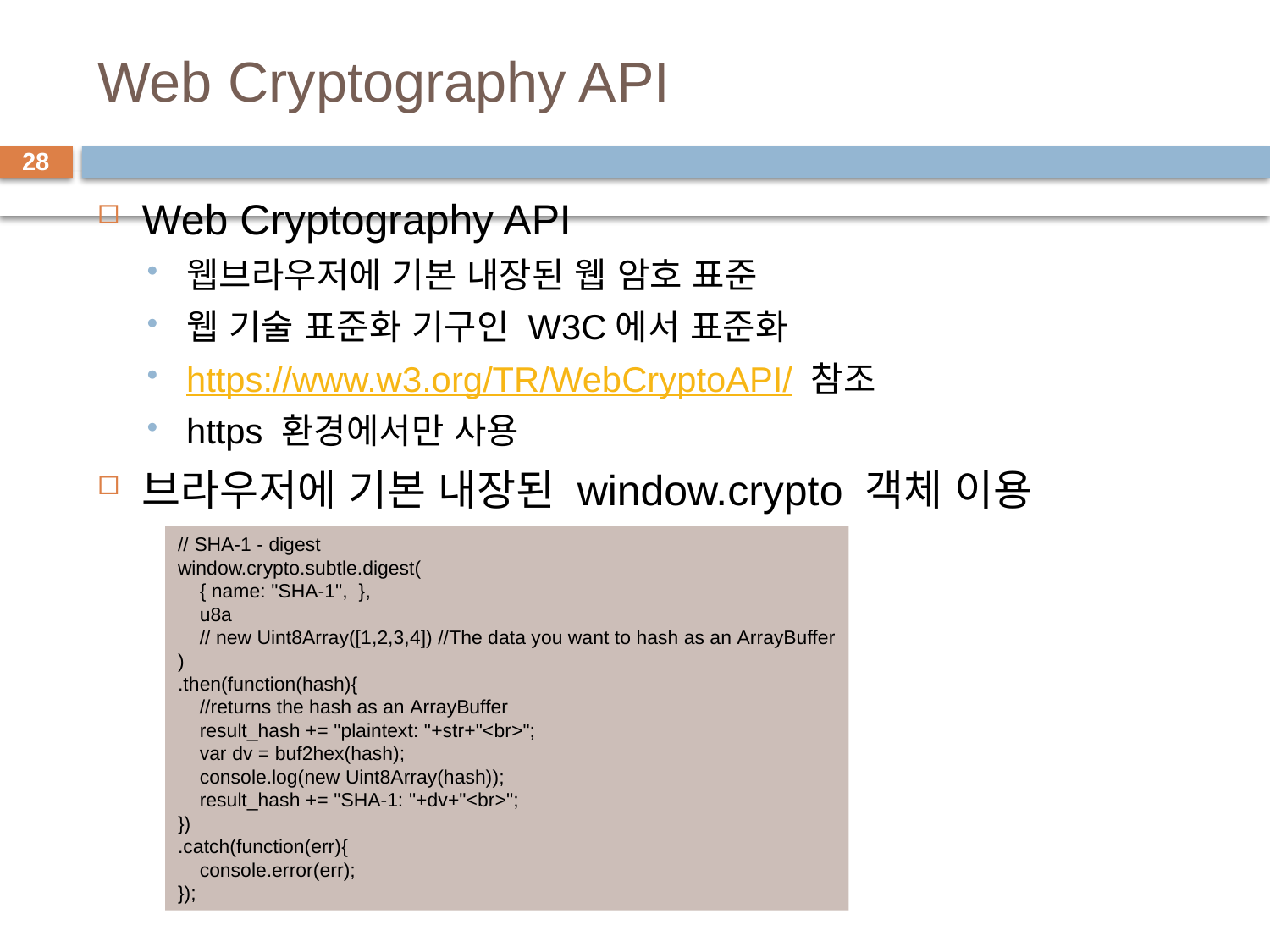

# Web Cryptography API
28
Web Cryptography API
웹브라우저에 기본 내장된 웹 암호 표준
웹 기술 표준화 기구인 W3C에서 표준화
https://www.w3.org/TR/WebCryptoAPI/ 참조
https 환경에서만 사용
브라우저에 기본 내장된 window.crypto 객체 이용
// SHA-1 - digest
window.crypto.subtle.digest(
    { name: "SHA-1",  },
    u8a
    // new Uint8Array([1,2,3,4]) //The data you want to hash as an ArrayBuffer
)
.then(function(hash){
    //returns the hash as an ArrayBuffer
    result_hash += "plaintext: "+str+"<br>";
    var dv = buf2hex(hash);
    console.log(new Uint8Array(hash));
    result_hash += "SHA-1: "+dv+"<br>";
})
.catch(function(err){
    console.error(err);
});